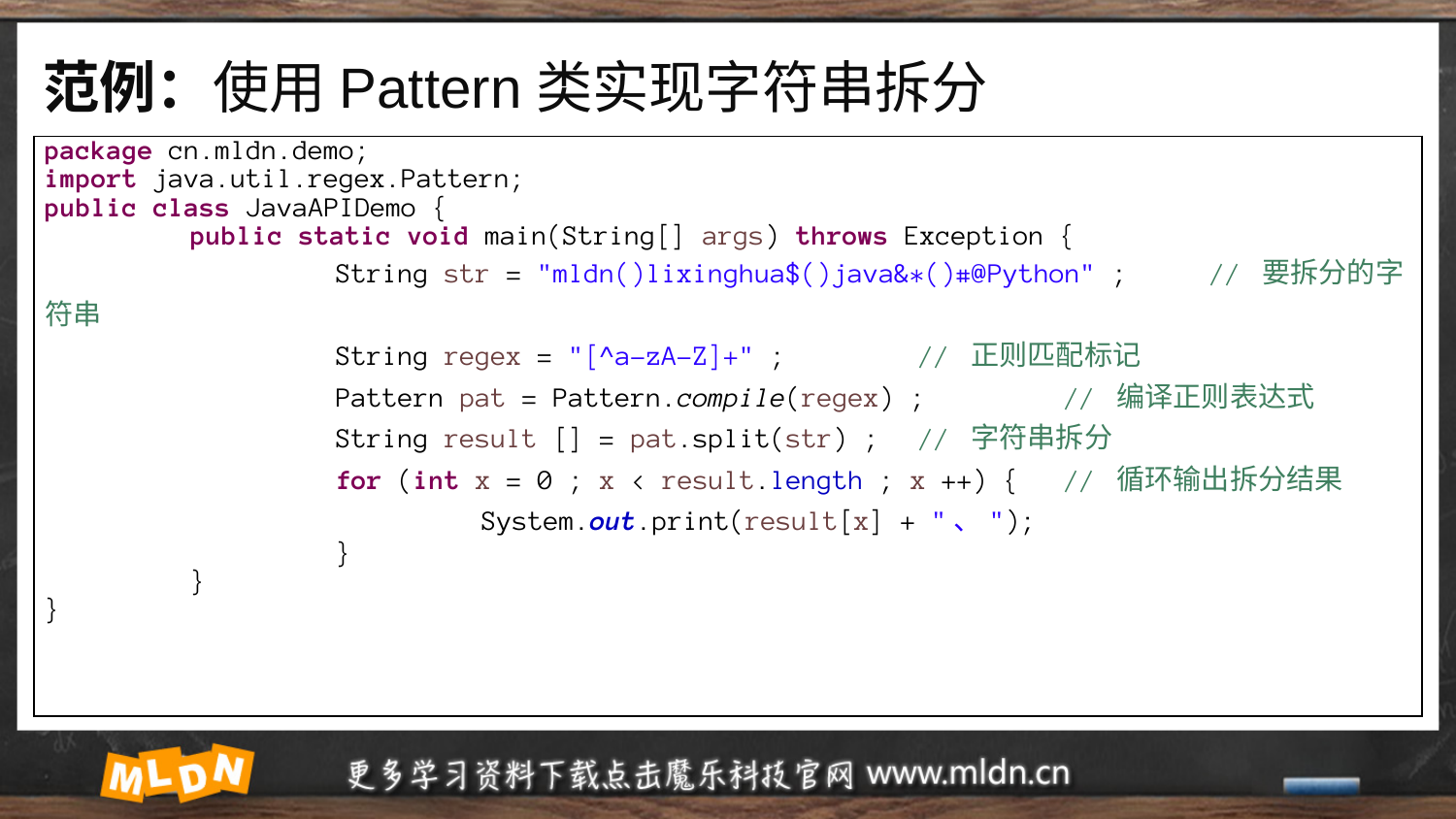

# 范例：使用Pattern类实现字符串拆分
| package cn.mldn.demo; import java.util.regex.Pattern; public class JavaAPIDemo { public static void main(String[] args) throws Exception { String str = "mldn()lixinghua$()java&\*()#@Python" ; // 要拆分的字符串 String regex = "[^a-zA-Z]+" ; // 正则匹配标记 Pattern pat = Pattern.compile(regex) ; // 编译正则表达式 String result [] = pat.split(str) ; // 字符串拆分 for (int x = 0 ; x < result.length ; x ++) { // 循环输出拆分结果 System.out.print(result[x] + "、"); } } } |
| --- |